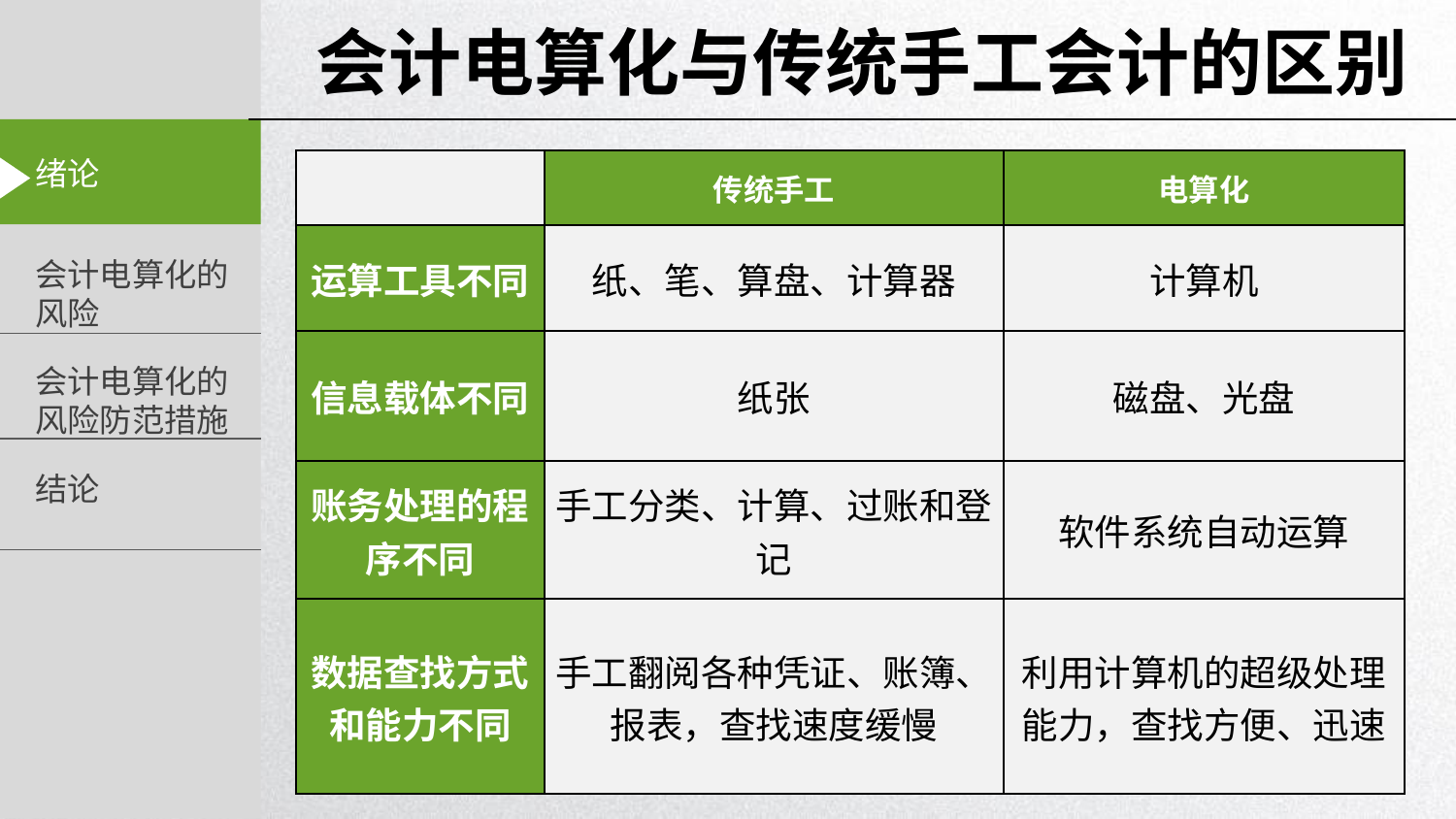

会计电算化与传统手工会计的区别
|  | 传统手工 | 电算化 |
| --- | --- | --- |
| 运算工具不同 | 纸、笔、算盘、计算器 | 计算机 |
| 信息载体不同 | 纸张 | 磁盘、光盘 |
| 账务处理的程序不同 | 手工分类、计算、过账和登记 | 软件系统自动运算 |
| 数据查找方式和能力不同 | 手工翻阅各种凭证、账簿、报表，查找速度缓慢 | 利用计算机的超级处理能力，查找方便、迅速 |
延时符